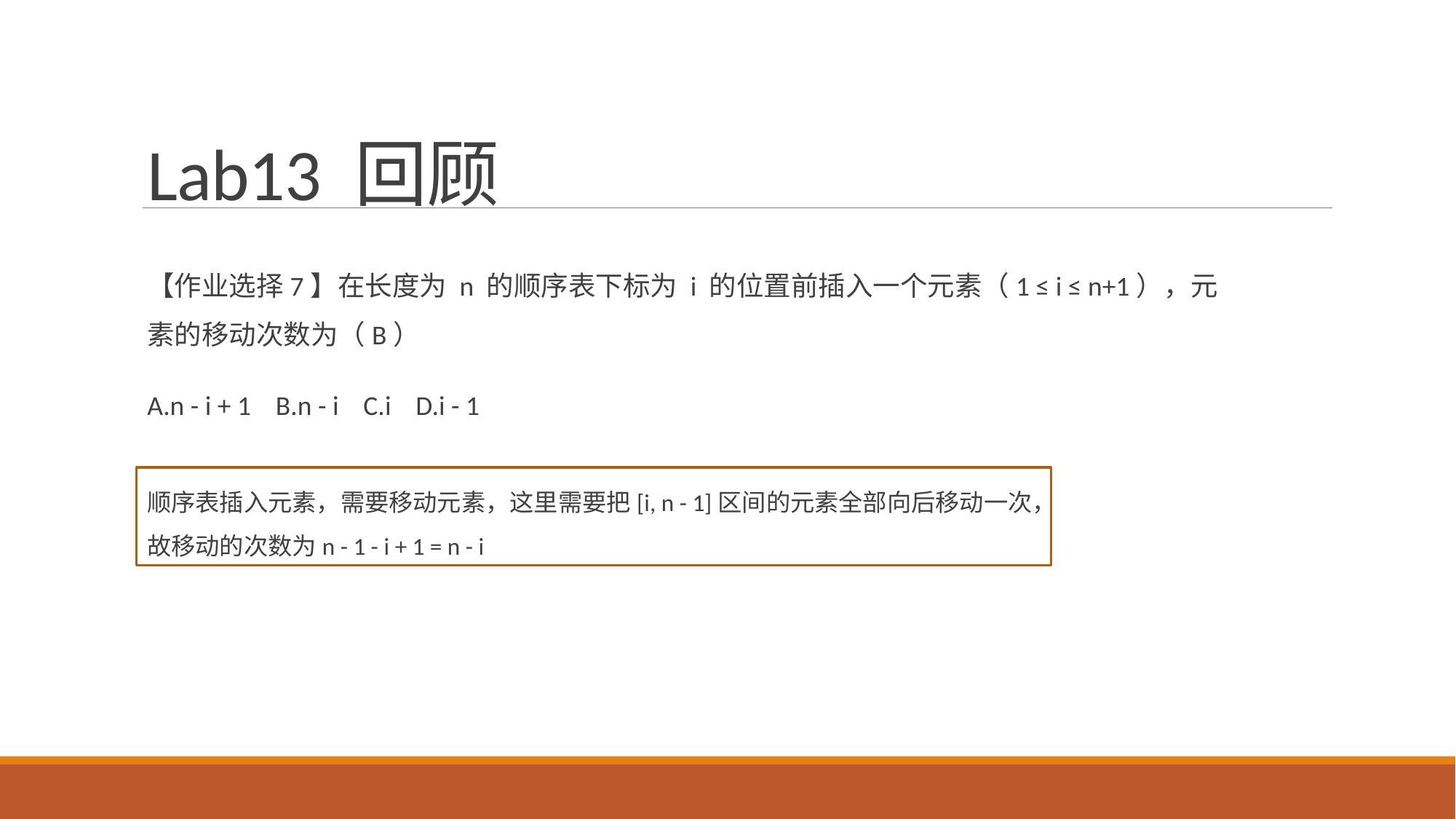

# Lab13 回顾
【作业选择7】在长度为 n 的顺序表下标为 i 的位置前插入一个元素（1 ≤ i ≤ n+1），元素的移动次数为（B）
A.n - i + 1    B.n - i    C.i    D.i - 1
顺序表插入元素，需要移动元素，这里需要把[i, n - 1]区间的元素全部向后移动一次，故移动的次数为n - 1 - i + 1 = n - i